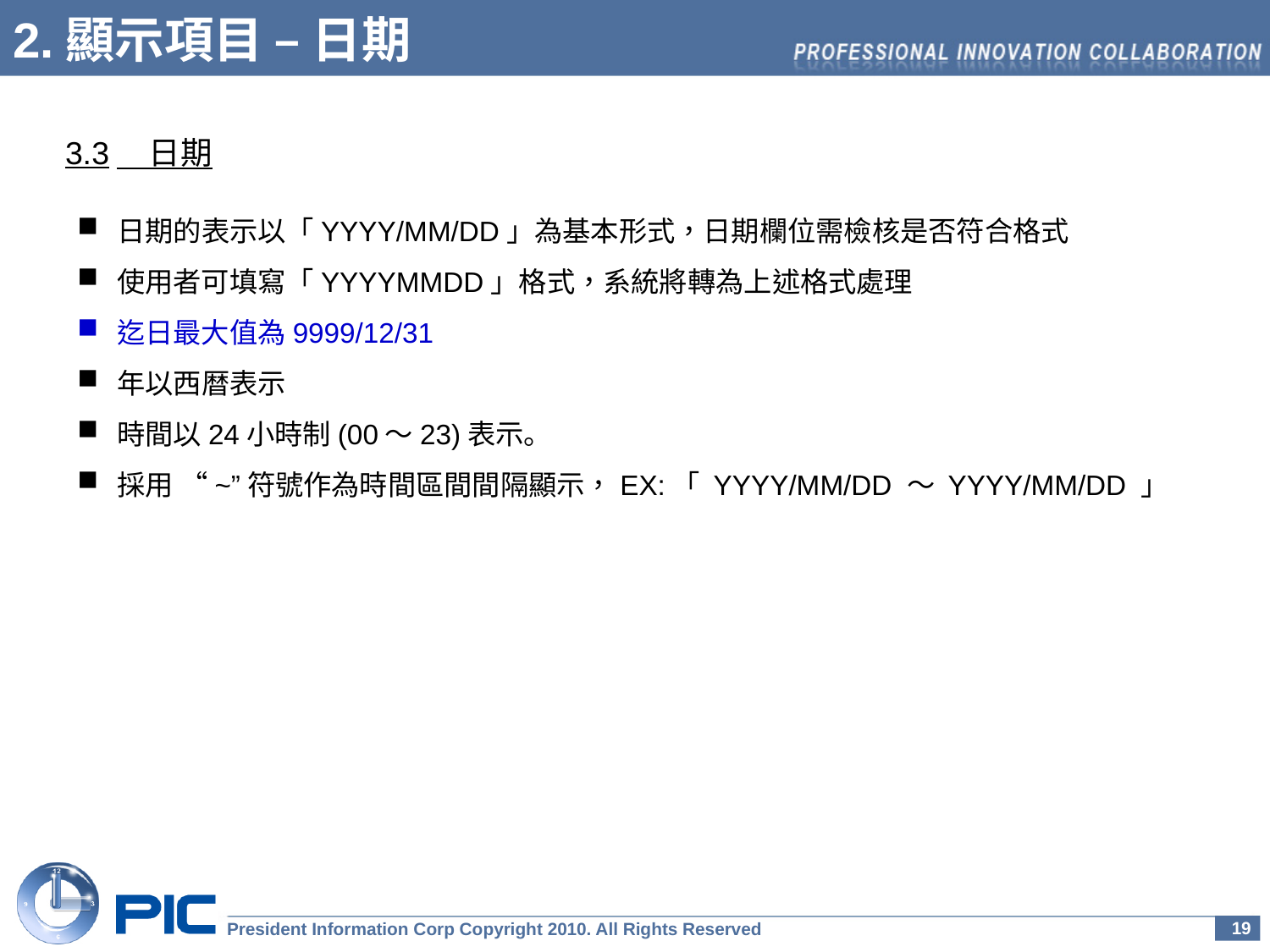

# 2.顯示項目 – 日期
3.3　日期
日期的表示以「YYYY/MM/DD」為基本形式，日期欄位需檢核是否符合格式
使用者可填寫「YYYYMMDD」格式，系統將轉為上述格式處理
迄日最大值為9999/12/31
年以西暦表示
時間以24小時制(00～23)表示。
採用 “~”符號作為時間區間間隔顯示，EX:「 YYYY/MM/DD ～ YYYY/MM/DD 」